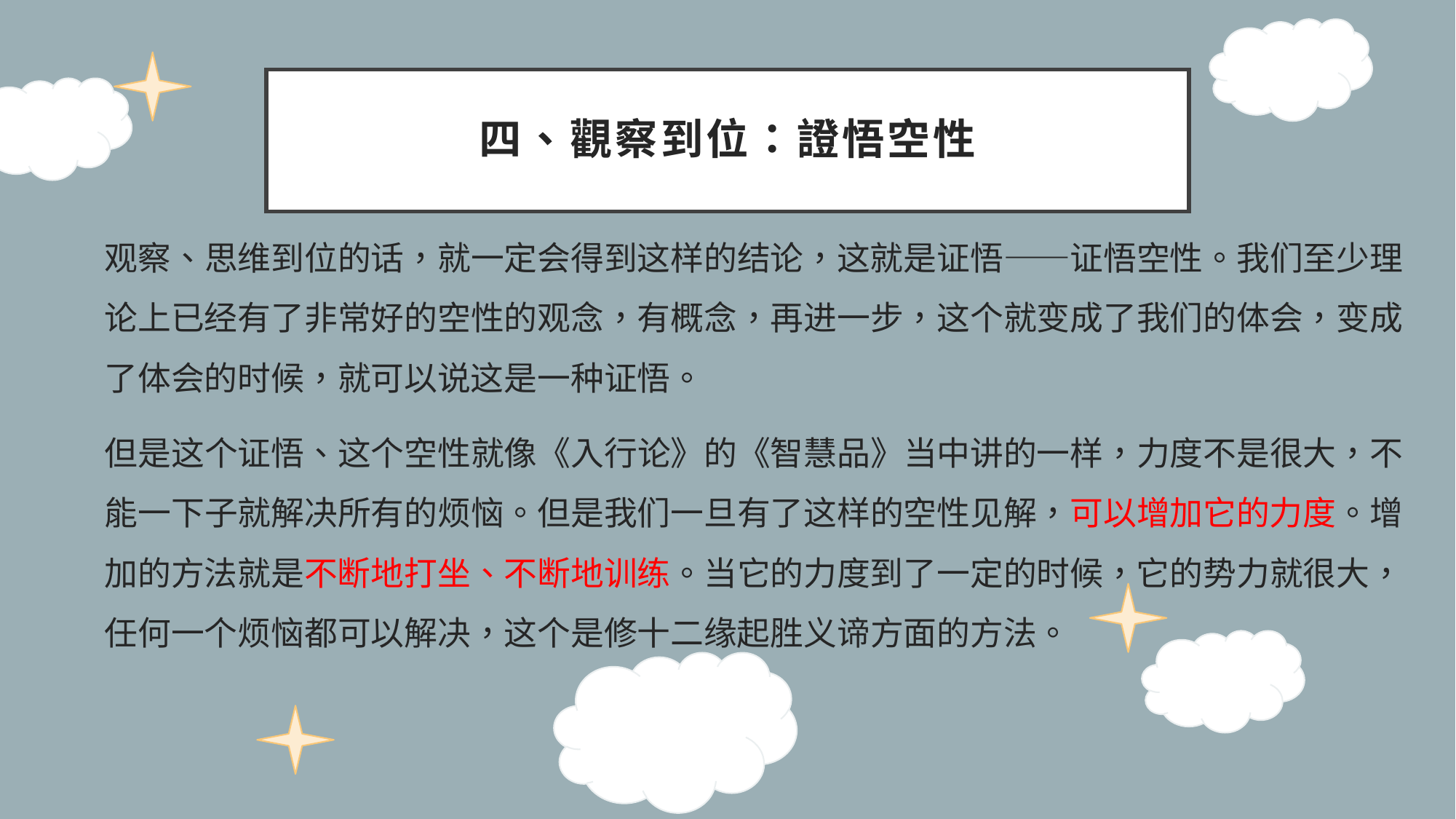

# 四、觀察到位：證悟空性

观察、思维到位的话，就一定会得到这样的结论，这就是证悟——证悟空性。我们至少理论上已经有了非常好的空性的观念，有概念，再进一步，这个就变成了我们的体会，变成了体会的时候，就可以说这是一种证悟。
但是这个证悟、这个空性就像《入行论》的《智慧品》当中讲的一样，力度不是很大，不能一下子就解决所有的烦恼。但是我们一旦有了这样的空性见解，可以增加它的力度。增加的方法就是不断地打坐、不断地训练。当它的力度到了一定的时候，它的势力就很大，任何一个烦恼都可以解决，这个是修十二缘起胜义谛方面的方法。